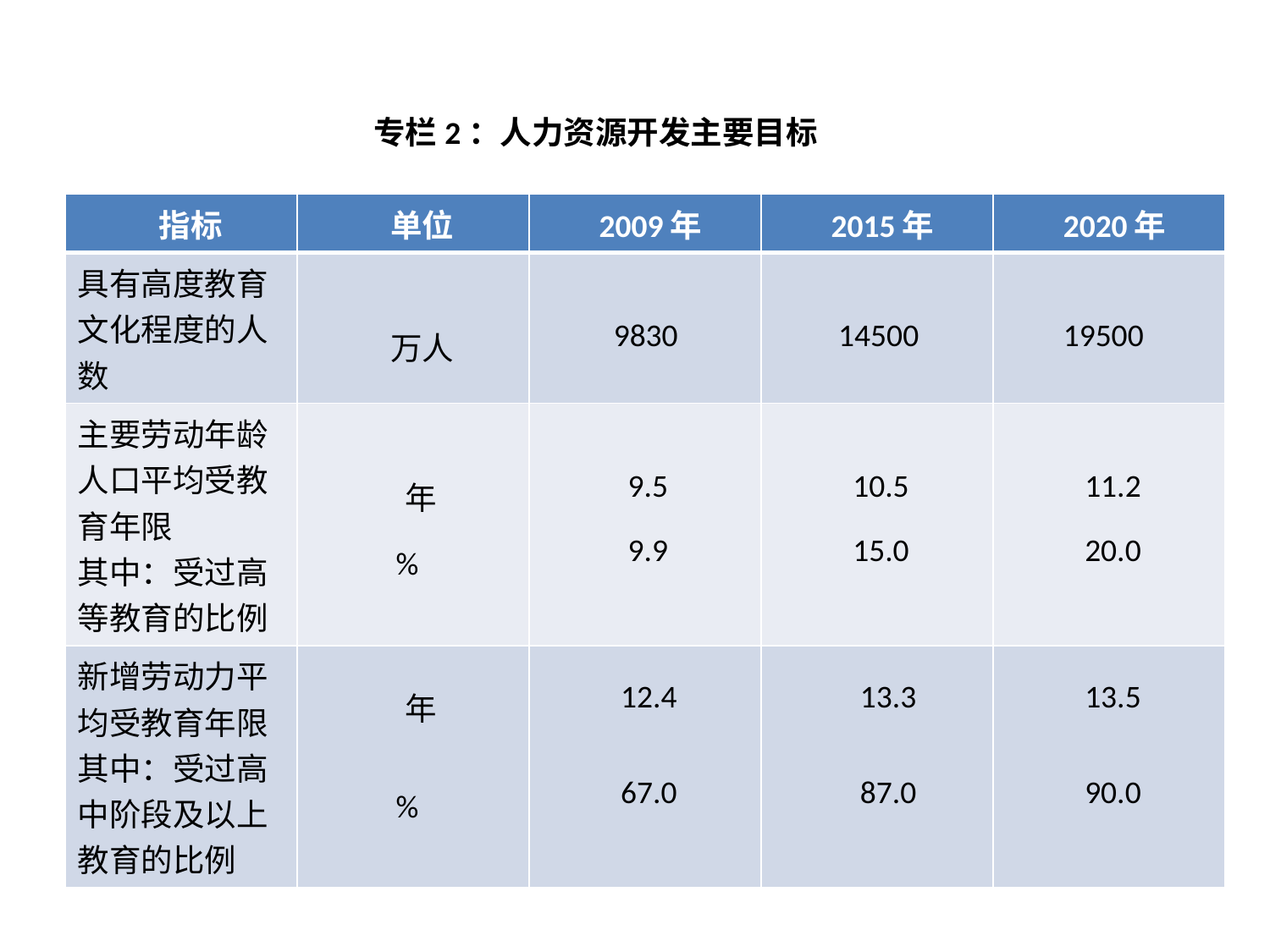

专栏2：人力资源开发主要目标
| 指标 | 单位 | 2009年 | 2015年 | 2020年 |
| --- | --- | --- | --- | --- |
| 具有高度教育文化程度的人数 | 万人 | 9830 | 14500 | 19500 |
| 主要劳动年龄人口平均受教育年限 其中：受过高等教育的比例 | 年 % | 9.5 9.9 | 10.5 15.0 | 11.2 20.0 |
| 新增劳动力平均受教育年限 其中：受过高中阶段及以上教育的比例 | 年 % | 12.4 67.0 | 13.3 87.0 | 13.5 90.0 |